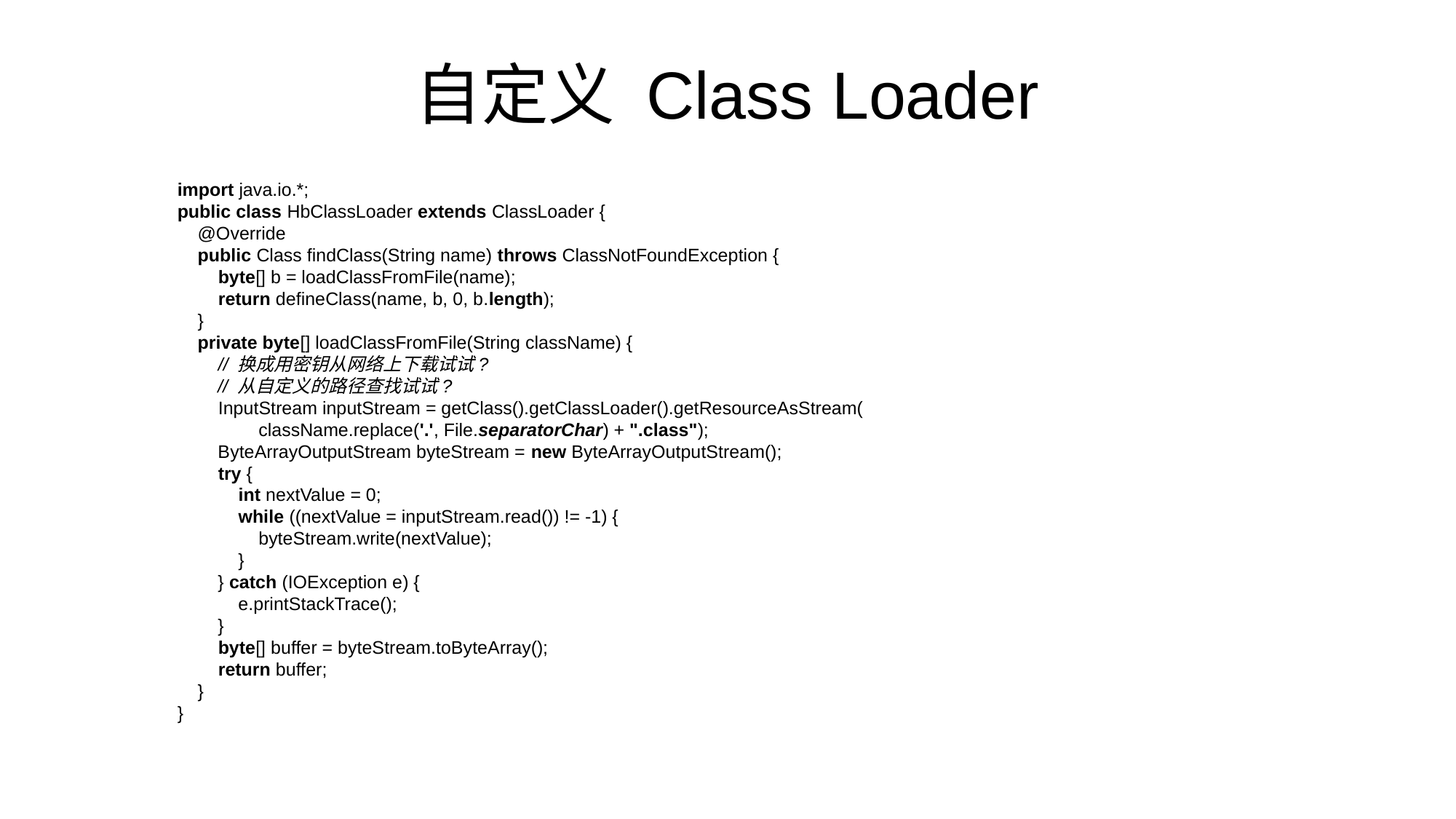

# 自定义 Class Loader
import java.io.*;
public class HbClassLoader extends ClassLoader {
    @Override
    public Class findClass(String name) throws ClassNotFoundException {
        byte[] b = loadClassFromFile(name);
        return defineClass(name, b, 0, b.length);
    }
    private byte[] loadClassFromFile(String className) {
        // 换成用密钥从网络上下载试试?
        // 从自定义的路径查找试试?
        InputStream inputStream = getClass().getClassLoader().getResourceAsStream(
                className.replace('.', File.separatorChar) + ".class");
        ByteArrayOutputStream byteStream = new ByteArrayOutputStream();
        try {
            int nextValue = 0;
            while ((nextValue = inputStream.read()) != -1) {
                byteStream.write(nextValue);
            }
        } catch (IOException e) {
            e.printStackTrace();
        }
        byte[] buffer = byteStream.toByteArray();
        return buffer;
    }
}